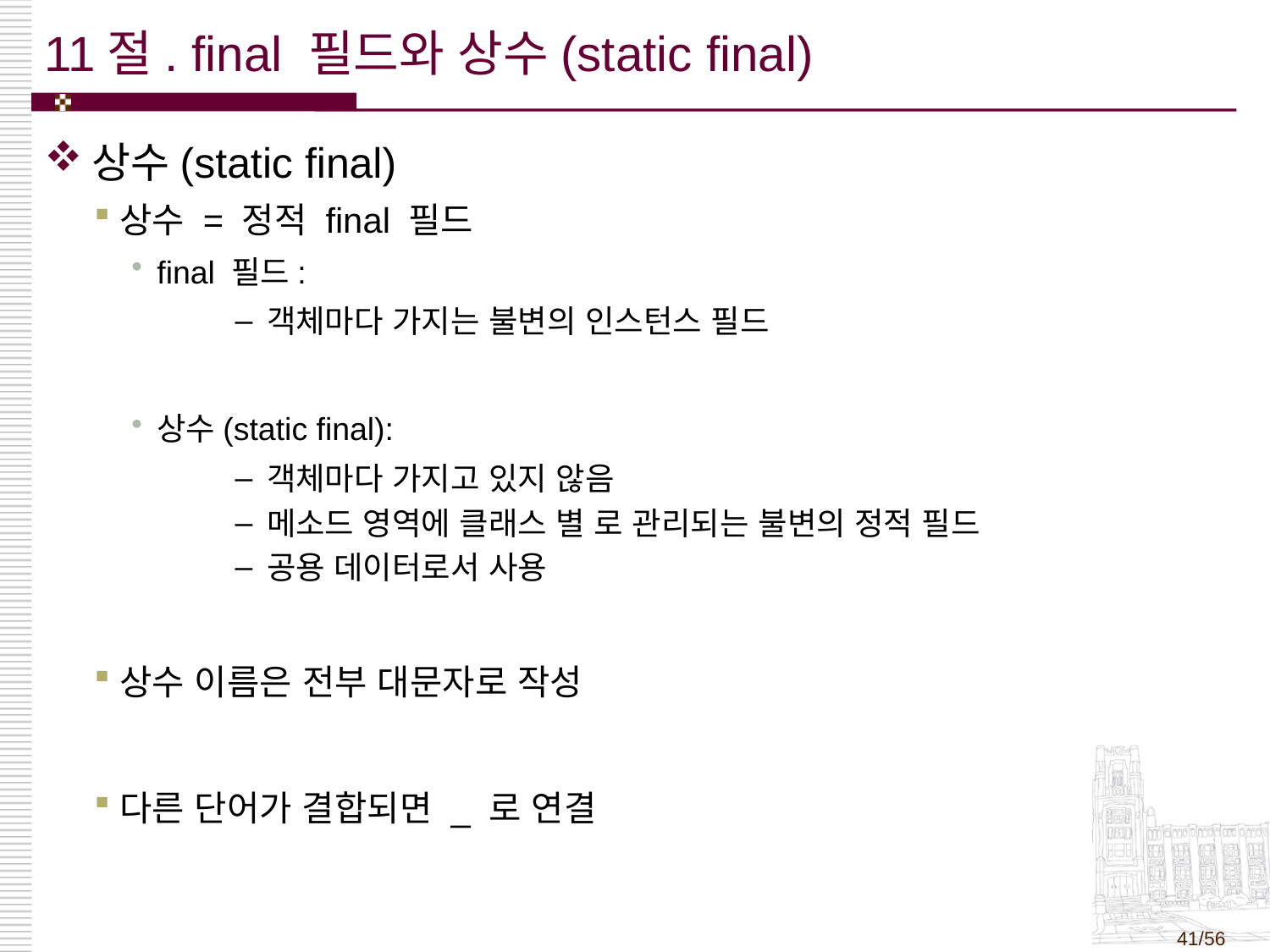

# 11절. final 필드와 상수(static final)
상수(static final)
상수 = 정적 final 필드
final 필드:
객체마다 가지는 불변의 인스턴스 필드

상수(static final):
객체마다 가지고 있지 않음
메소드 영역에 클래스 별 로 관리되는 불변의 정적 필드
공용 데이터로서 사용

상수 이름은 전부 대문자로 작성

다른 단어가 결합되면 _ 로 연결